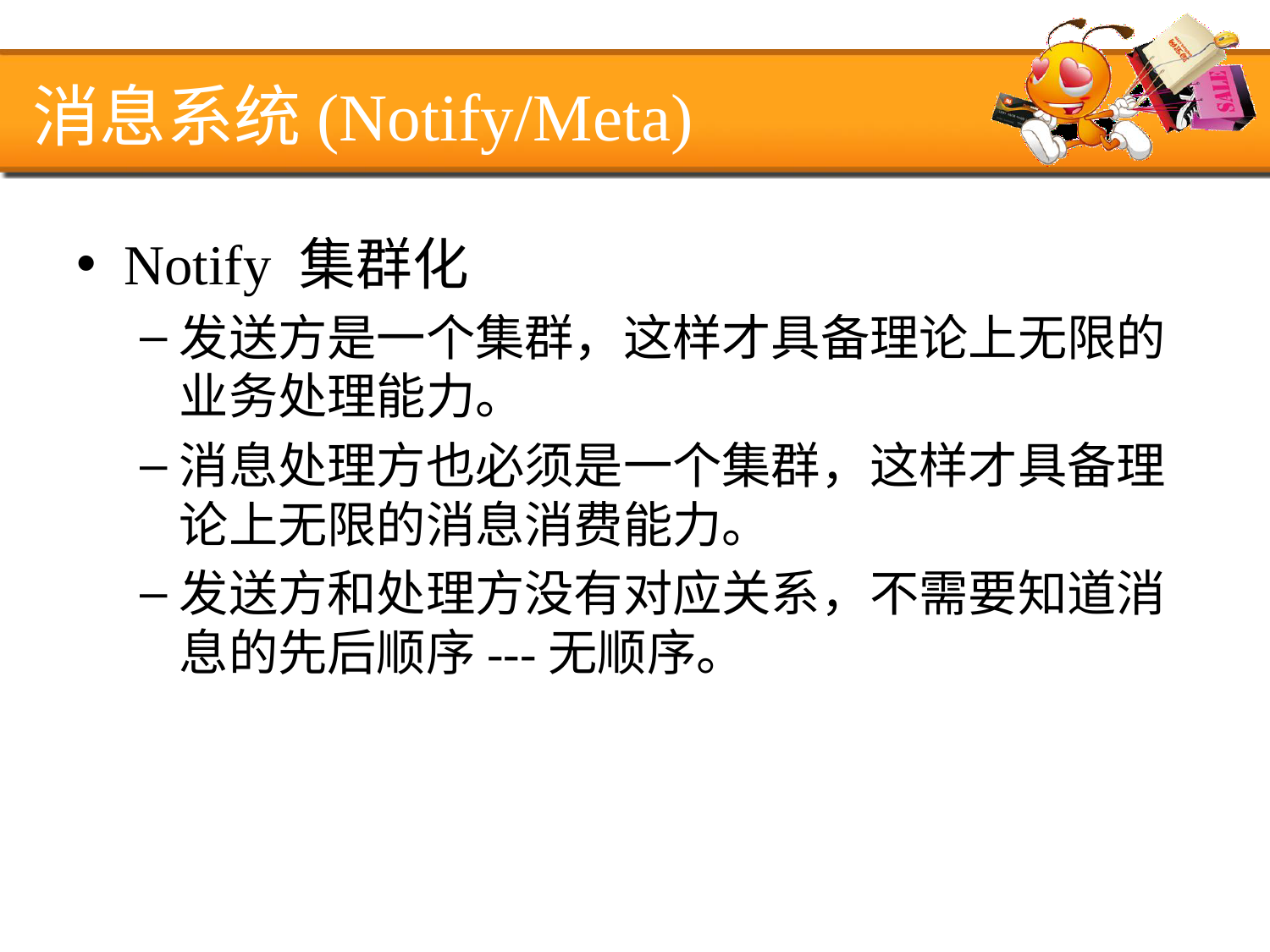

# 消息系统(Notify/Meta)
Notify 集群化
发送方是一个集群，这样才具备理论上无限的业务处理能力。
消息处理方也必须是一个集群，这样才具备理论上无限的消息消费能力。
发送方和处理方没有对应关系，不需要知道消息的先后顺序---无顺序。